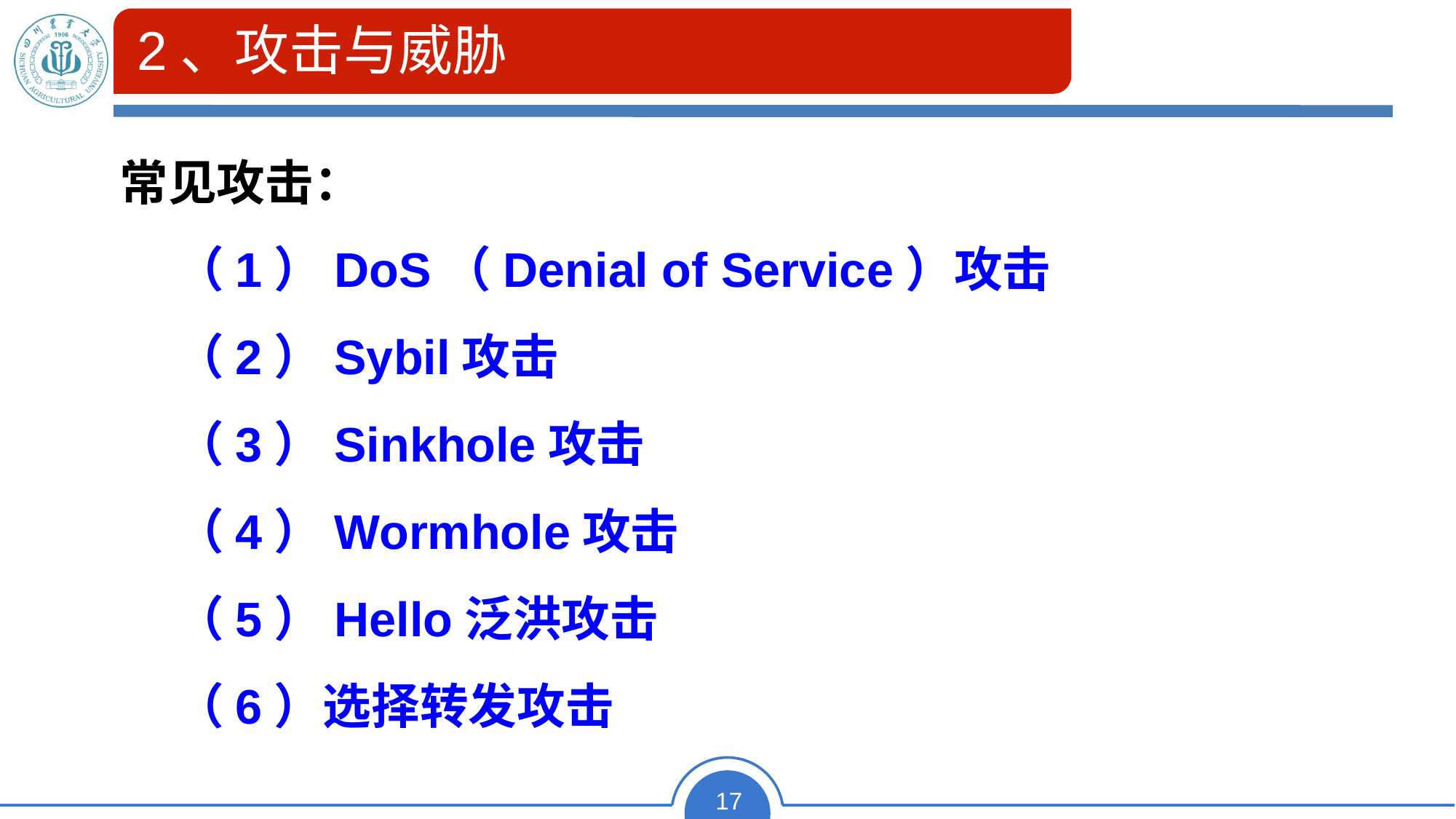

# 2、攻击与威胁
常见攻击：
    （1）DoS（Denial of Service）攻击
    （2）Sybil攻击
    （3）Sinkhole攻击
    （4）Wormhole攻击
    （5）Hello泛洪攻击
    （6）选择转发攻击